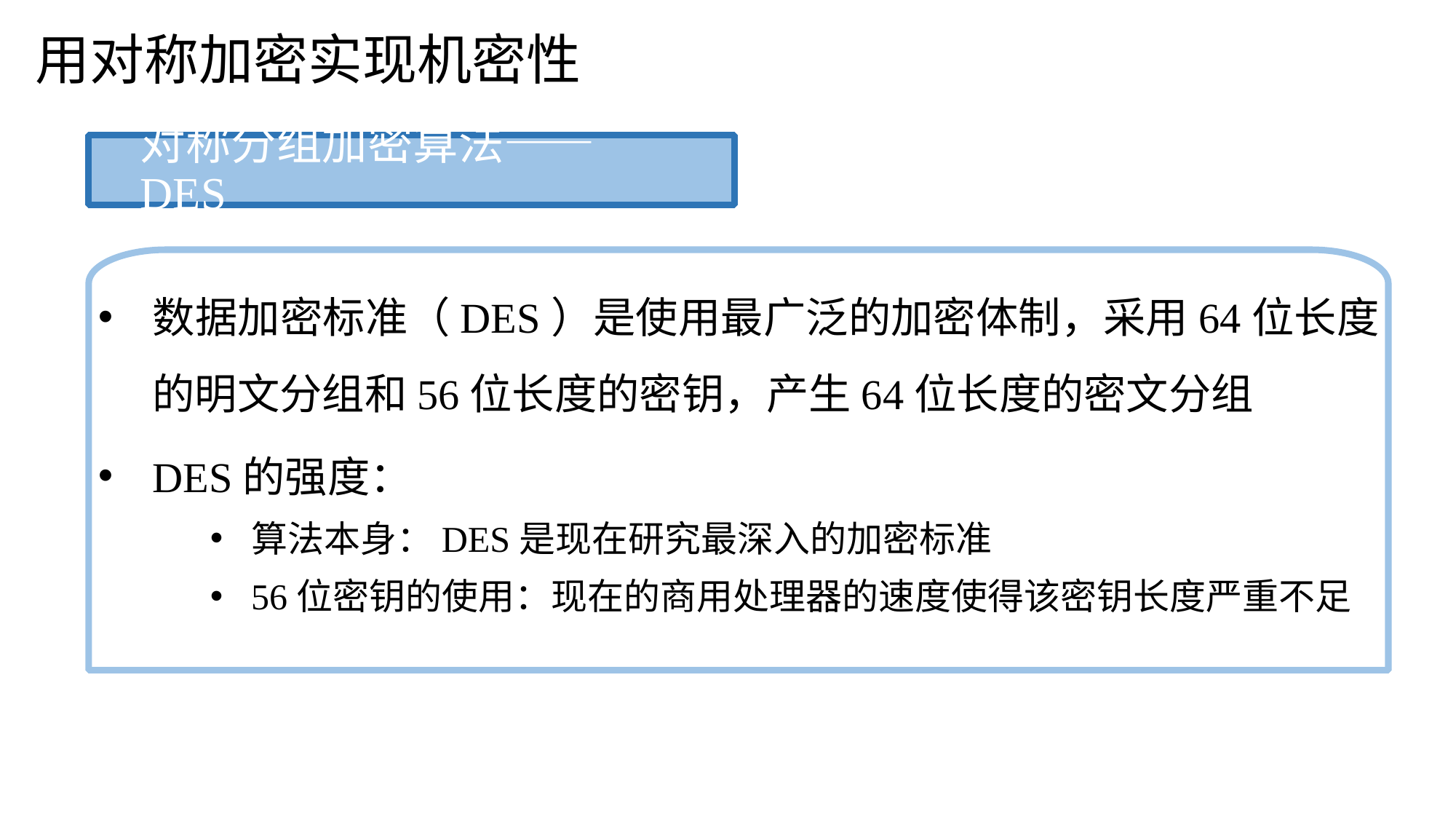

用对称加密实现机密性

对称分组加密算法——DES
数据加密标准（DES）是使用最广泛的加密体制，采用64位长度的明文分组和56位长度的密钥，产生64位长度的密文分组
DES的强度：
算法本身：DES是现在研究最深入的加密标准
56位密钥的使用：现在的商用处理器的速度使得该密钥长度严重不足